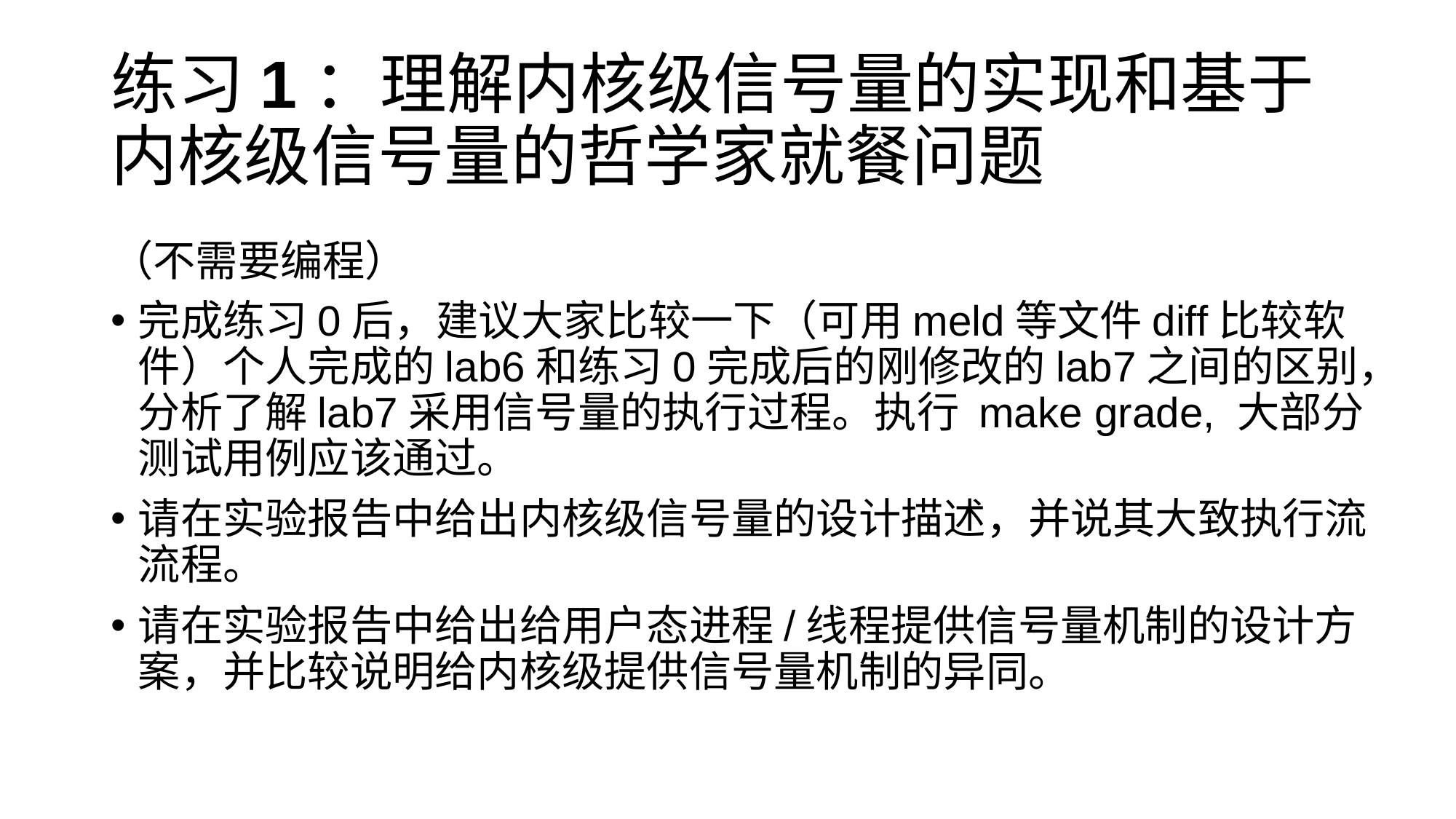

# 练习1：理解内核级信号量的实现和基于内核级信号量的哲学家就餐问题
（不需要编程）
完成练习0后，建议大家比较一下（可用meld等文件diff比较软件）个人完成的lab6和练习0完成后的刚修改的lab7之间的区别，分析了解lab7采用信号量的执行过程。执行 make grade, 大部分测试用例应该通过。
请在实验报告中给出内核级信号量的设计描述，并说其大致执行流流程。
请在实验报告中给出给用户态进程/线程提供信号量机制的设计方案，并比较说明给内核级提供信号量机制的异同。